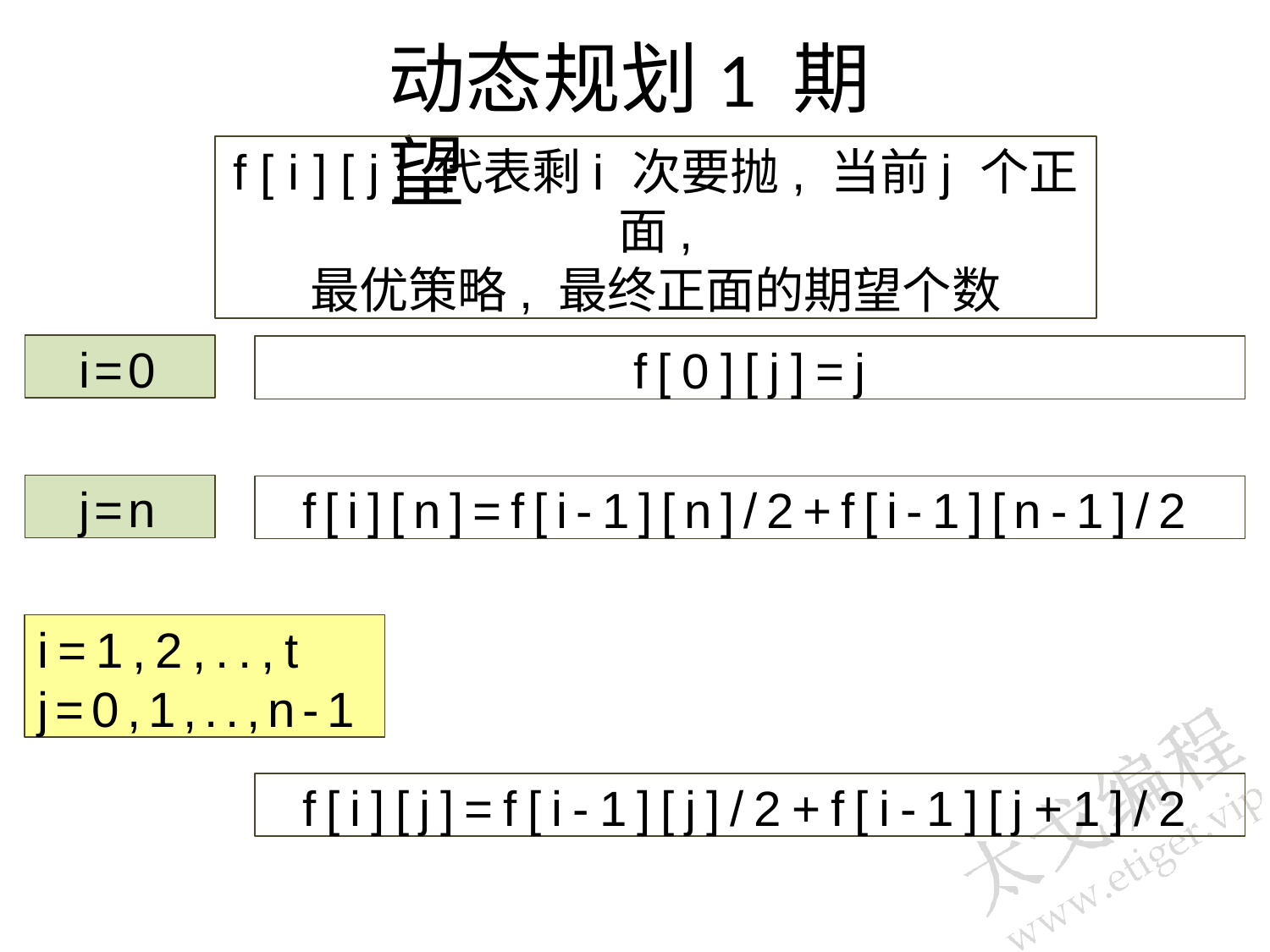

# 动态规划1 期望
f[i][j]代表剩i次要抛,当前j个正面,
最优策略,最终正面的期望个数
i=0
f[0][j]=j
j=n
f[i][n]=f[i-1][n]/2+f[i-1][n-1]/2
i=1,2,..,t
j=0,1,..,n-1

f[i][j]=f[i-1][j]/2+f[i-1][j+1]/2